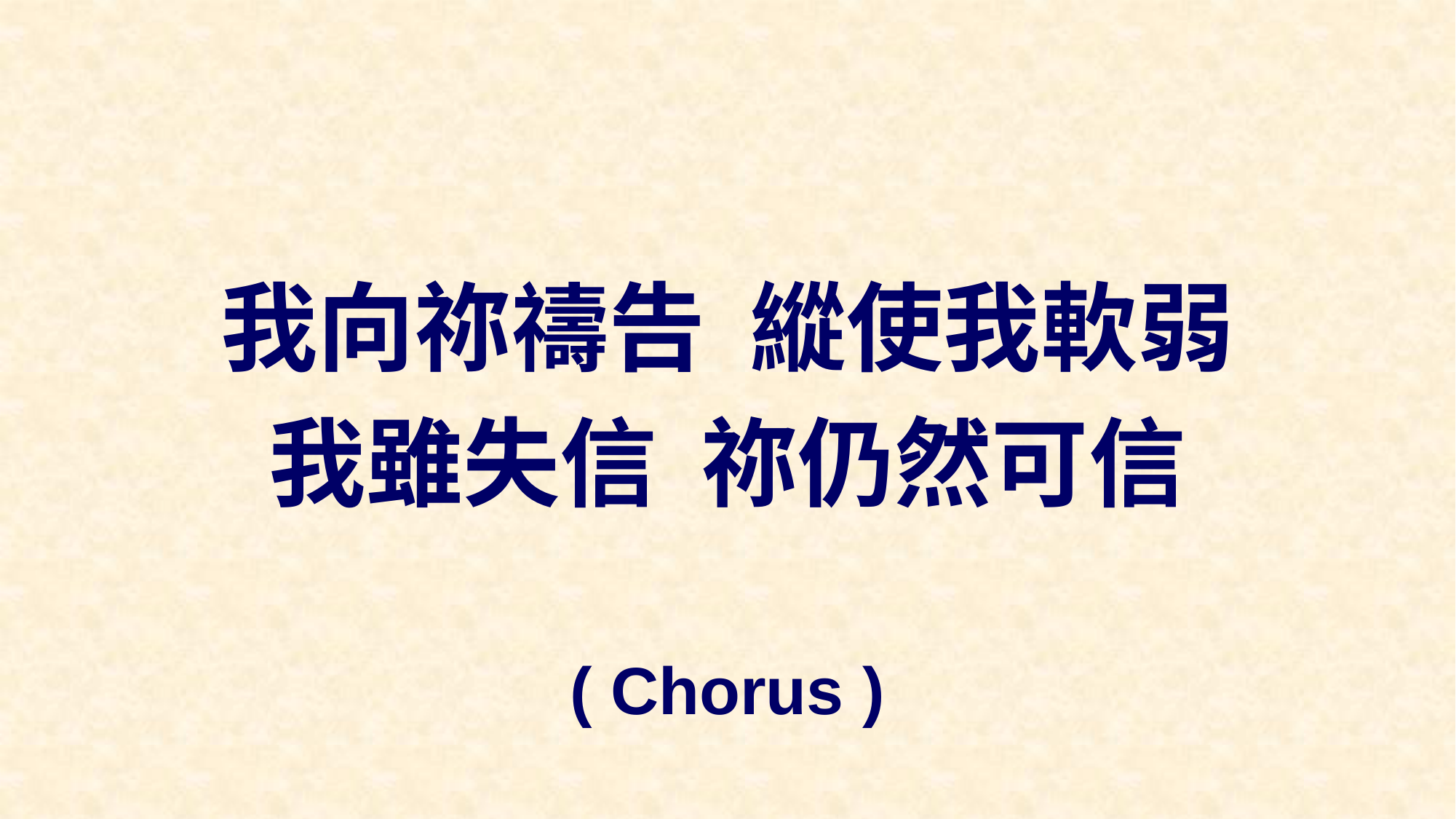

我向祢禱告  縱使我軟弱
我雖失信  祢仍然可信
( Chorus )